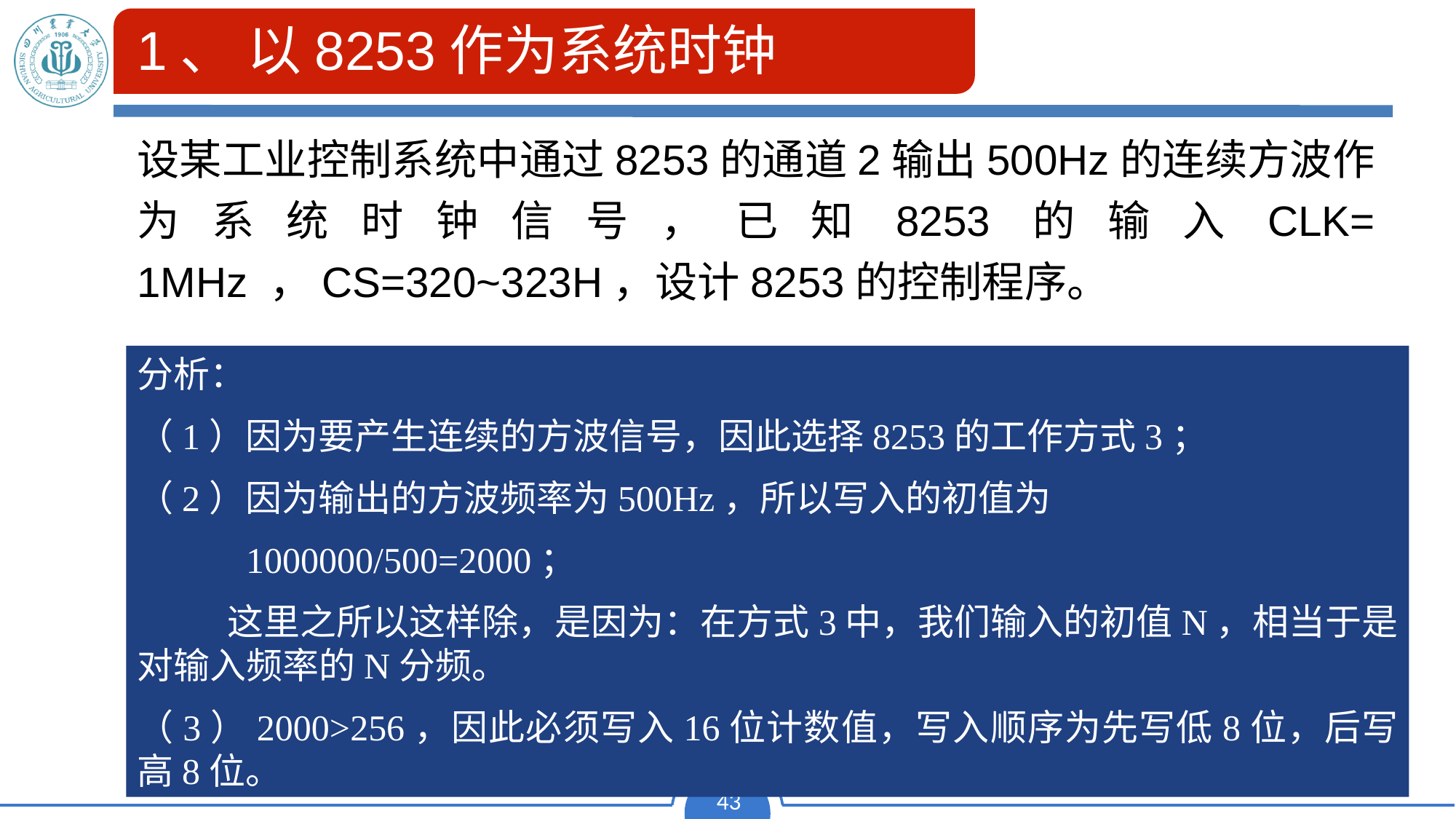

# 1、 以8253作为系统时钟
设某工业控制系统中通过8253的通道2输出500Hz的连续方波作为系统时钟信号，已知8253的输入CLK= 1MHz ，CS=320~323H，设计8253的控制程序。
分析：
（1）因为要产生连续的方波信号，因此选择8253的工作方式3；
（2）因为输出的方波频率为500Hz，所以写入的初值为
	1000000/500=2000；
          这里之所以这样除，是因为：在方式3中，我们输入的初值N，相当于是对输入频率的N分频。
（3）2000>256，因此必须写入16位计数值，写入顺序为先写低8位，后写高8位。